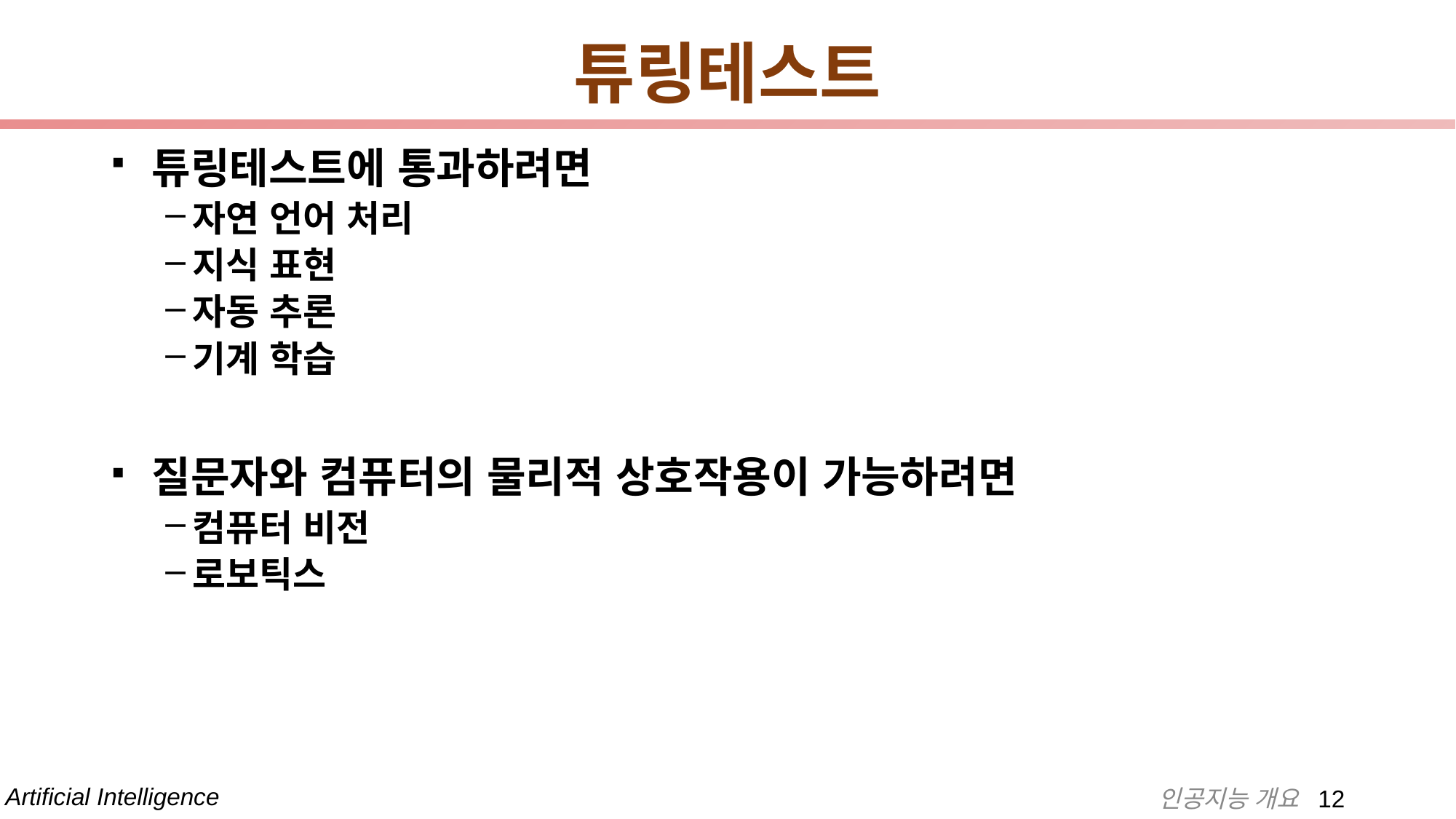

# 튜링테스트
튜링테스트에 통과하려면
자연 언어 처리
지식 표현
자동 추론
기계 학습

질문자와 컴퓨터의 물리적 상호작용이 가능하려면
컴퓨터 비전
로보틱스